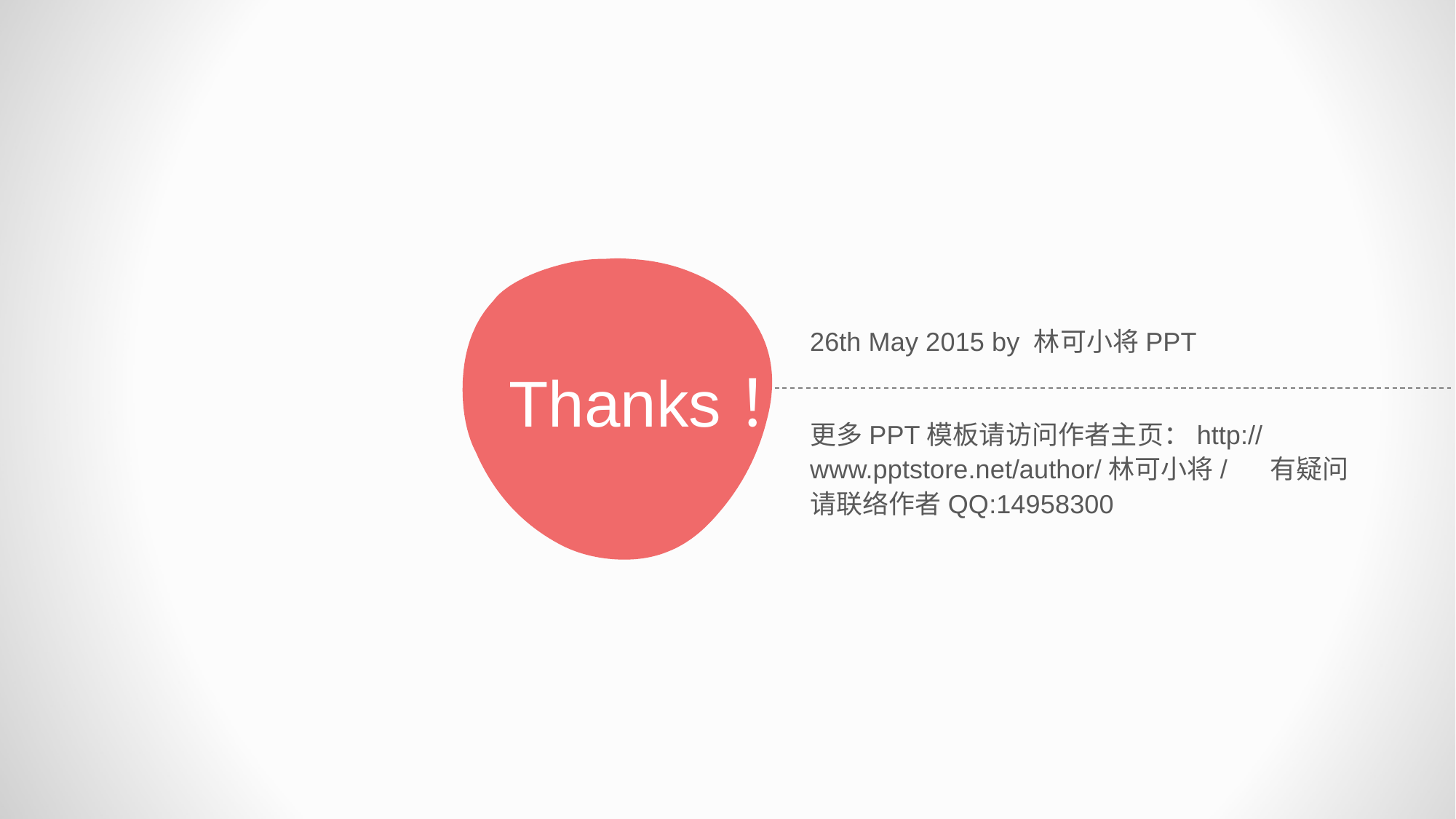

26th May 2015 by 林可小将PPT
Thanks！
更多PPT模板请访问作者主页：http://www.pptstore.net/author/林可小将/     有疑问请联络作者QQ:14958300